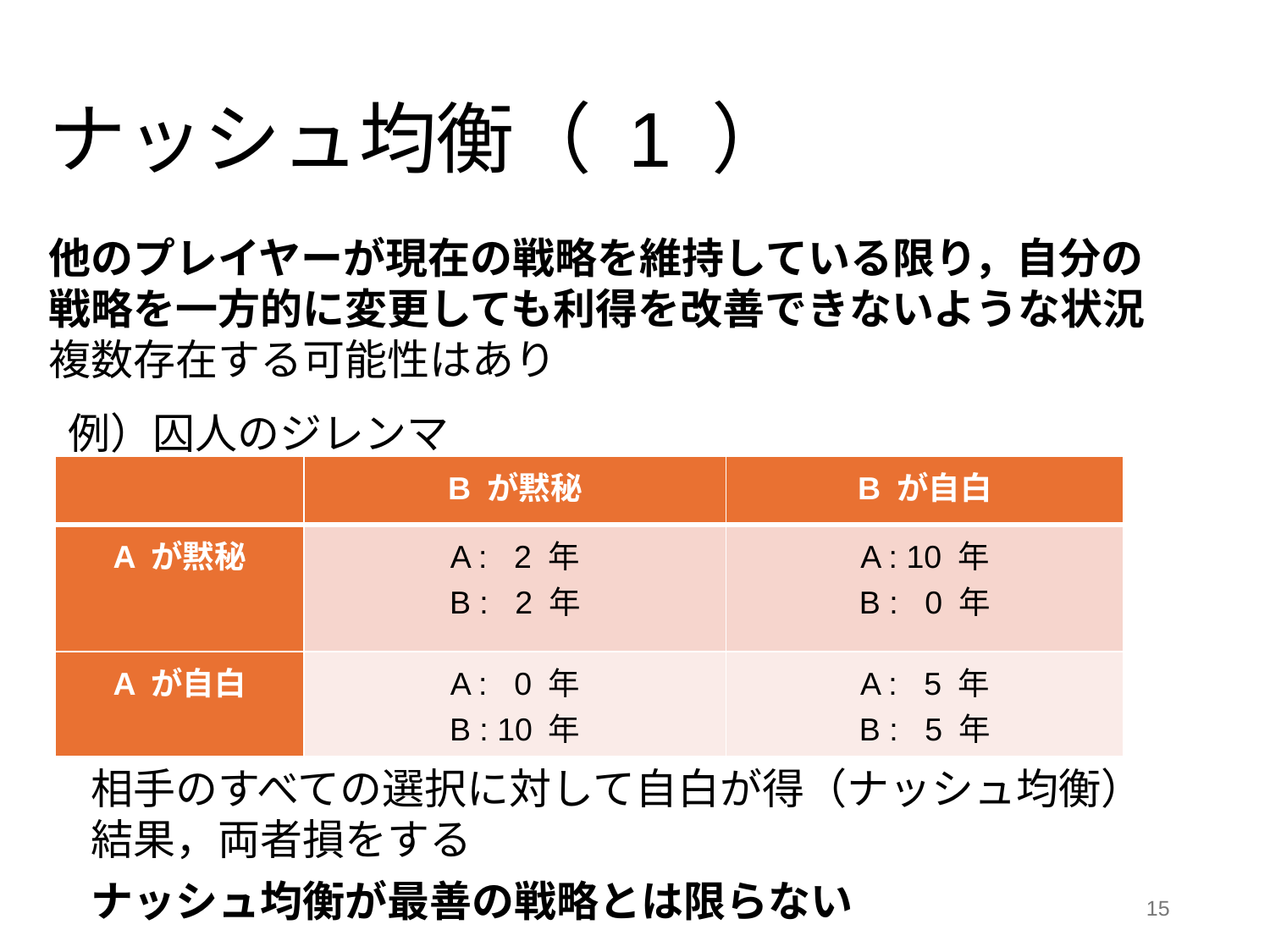

# ナッシュ均衡（ 1 ）
他のプレイヤーが現在の戦略を維持している限り，自分の戦略を一方的に変更しても利得を改善できないような状況
複数存在する可能性はあり
例）囚人のジレンマ
|  | B が黙秘 | B が自白 |
| --- | --- | --- |
| A が黙秘 | A : 2 年 B : 2 年 | A : 10 年 B : 0 年 |
| A が自白 | A : 0 年 B : 10 年 | A : 5 年 B : 5 年 |
相手のすべての選択に対して自白が得（ナッシュ均衡）
結果，両者損をする
ナッシュ均衡が最善の戦略とは限らない

15